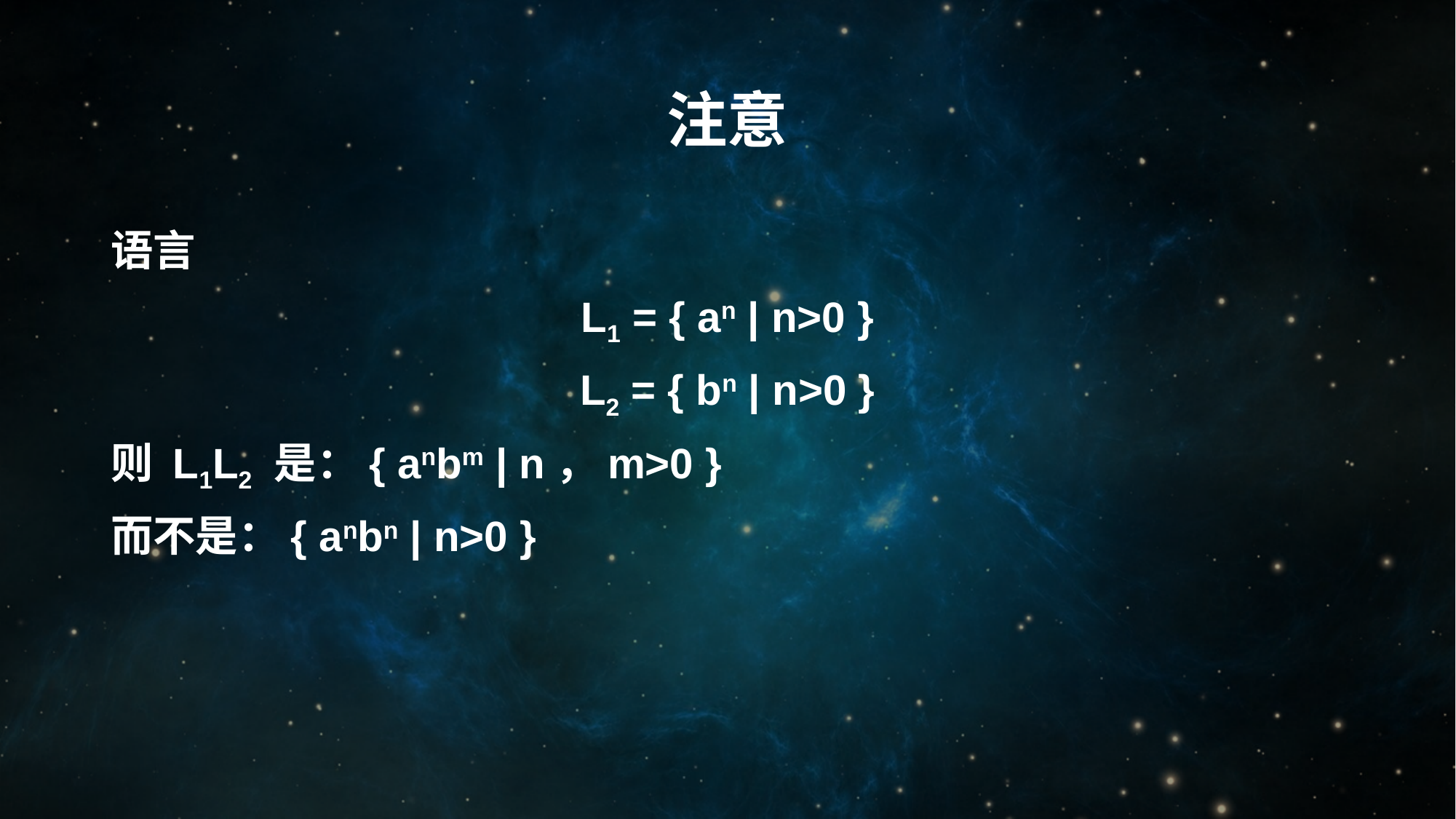

# 注意
语言
L1 = { an | n>0 }
L2 = { bn | n>0 }
则 L1L2 是：{ anbm | n，m>0 }
而不是：{ anbn | n>0 }